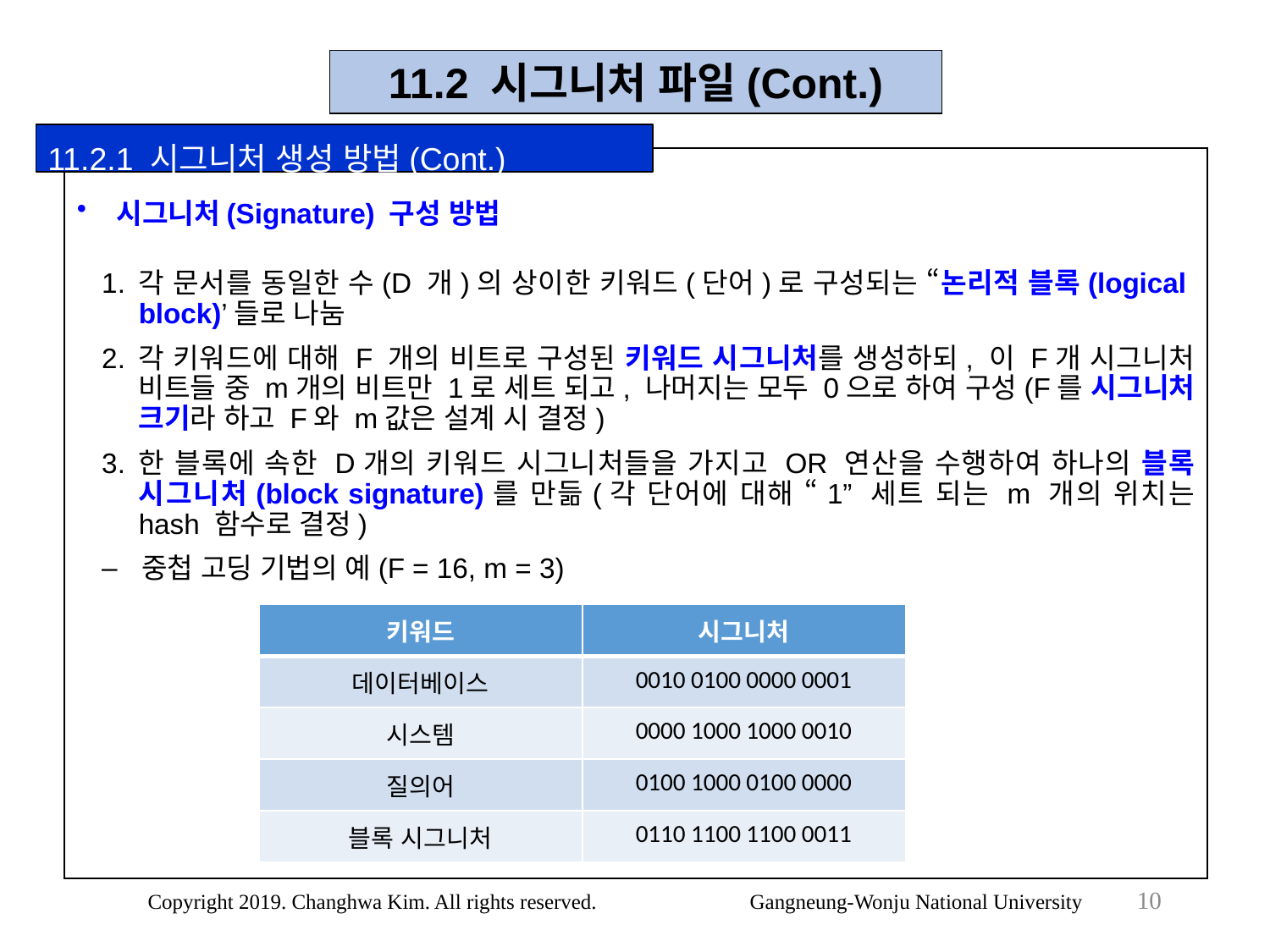

11.2 시그니처 파일(Cont.)
11.2.1 시그니처 생성 방법(Cont.)

시그니처(Signature) 구성 방법

각 문서를 동일한 수(D 개)의 상이한 키워드(단어)로 구성되는 “논리적 블록(logical  block)’들로 나눔
각 키워드에 대해 F 개의 비트로 구성된 키워드 시그니처를 생성하되, 이 F개 시그니처 비트들 중 m개의 비트만 1로 세트 되고, 나머지는 모두 0으로 하여 구성(F를 시그니처 크기라 하고 F와 m값은 설계 시 결정)
한 블록에 속한 D개의 키워드 시그니처들을 가지고 OR 연산을 수행하여 하나의 블록 시그니처(block signature)를 만듦(각 단어에 대해 “1” 세트 되는 m 개의 위치는 hash 함수로 결정)
중첩 고딩 기법의 예(F = 16, m = 3)
| 키워드 | 시그니처 |
| --- | --- |
| 데이터베이스 | 0010 0100 0000 0001 |
| 시스템 | 0000 1000 1000 0010 |
| 질의어 | 0100 1000 0100 0000 |
| 블록 시그니처 | 0110 1100 1100 0011 |
10
Copyright 2019. Changhwa Kim. All rights reserved.                             Gangneung-Wonju National University